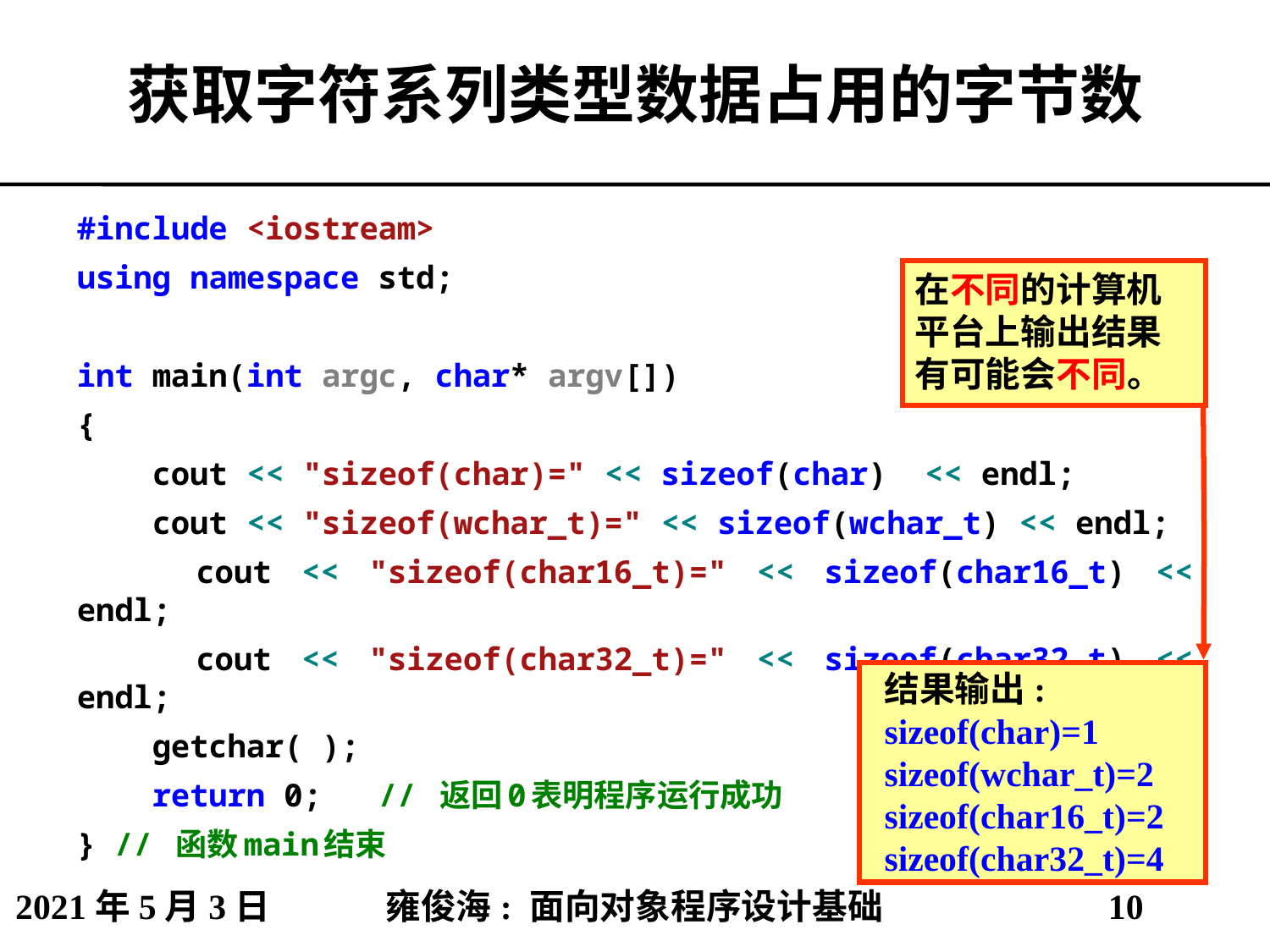

# 获取字符系列类型数据占用的字节数

#include <iostream>
using namespace std;

int main(int argc, char* argv[])
{
    cout << "sizeof(char)=" << sizeof(char)  << endl;
    cout << "sizeof(wchar_t)=" << sizeof(wchar_t) << endl;
    cout << "sizeof(char16_t)=" << sizeof(char16_t) << endl;
    cout << "sizeof(char32_t)=" << sizeof(char32_t) << endl;
    getchar( );
    return 0;   // 返回0表明程序运行成功
} // 函数main结束
在不同的计算机平台上输出结果有可能会不同。
结果输出:
sizeof(char)=1
sizeof(wchar_t)=2
sizeof(char16_t)=2
sizeof(char32_t)=4
2021年5月3日
雍俊海: 面向对象程序设计基础
10